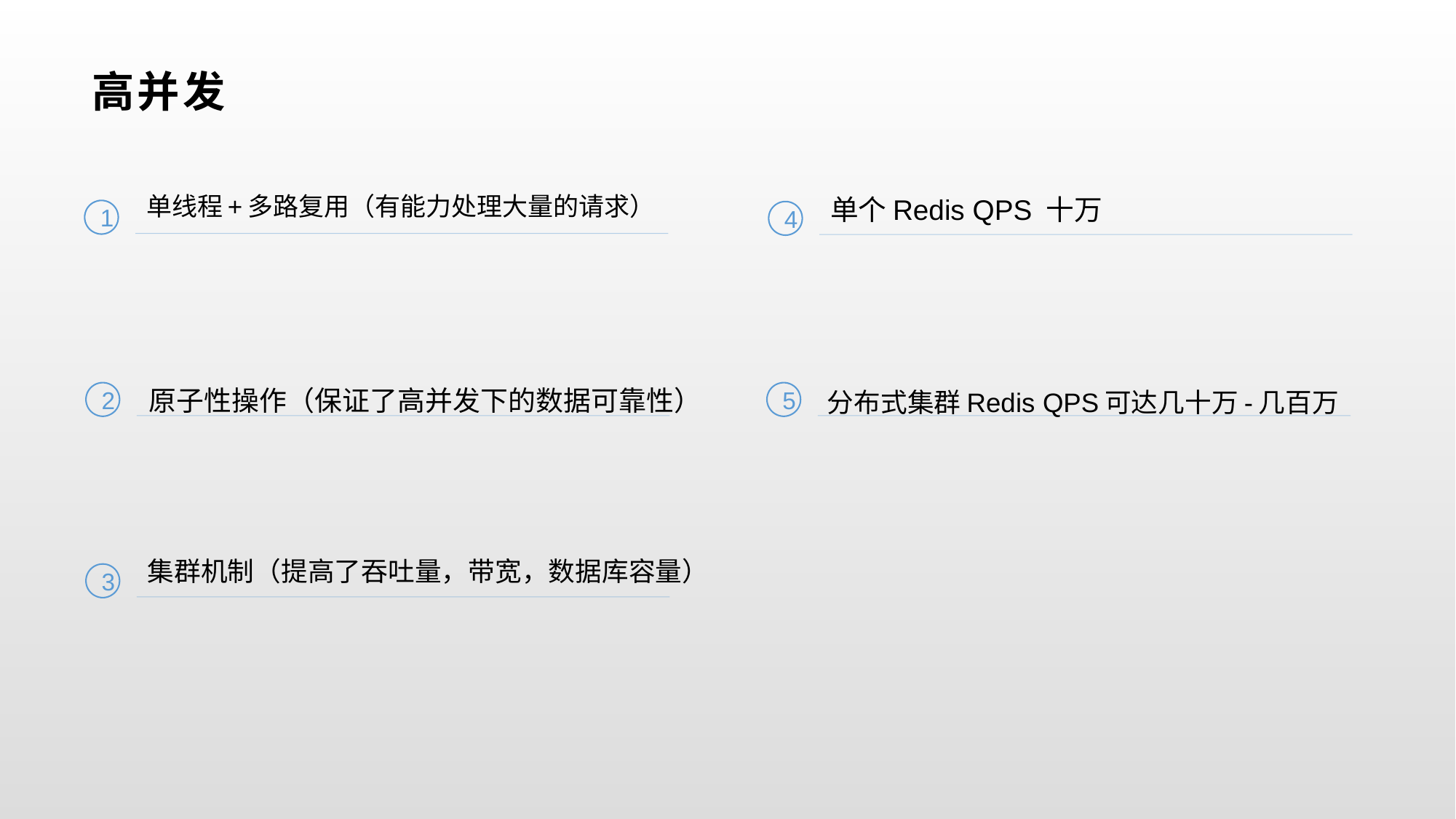

高并发
单线程+多路复用（有能力处理大量的请求）

单个Redis QPS 十万

1
4
原子性操作（保证了高并发下的数据可靠性）

分布式集群Redis QPS可达几十万-几百万

2
5
集群机制（提高了吞吐量，带宽，数据库容量）
3